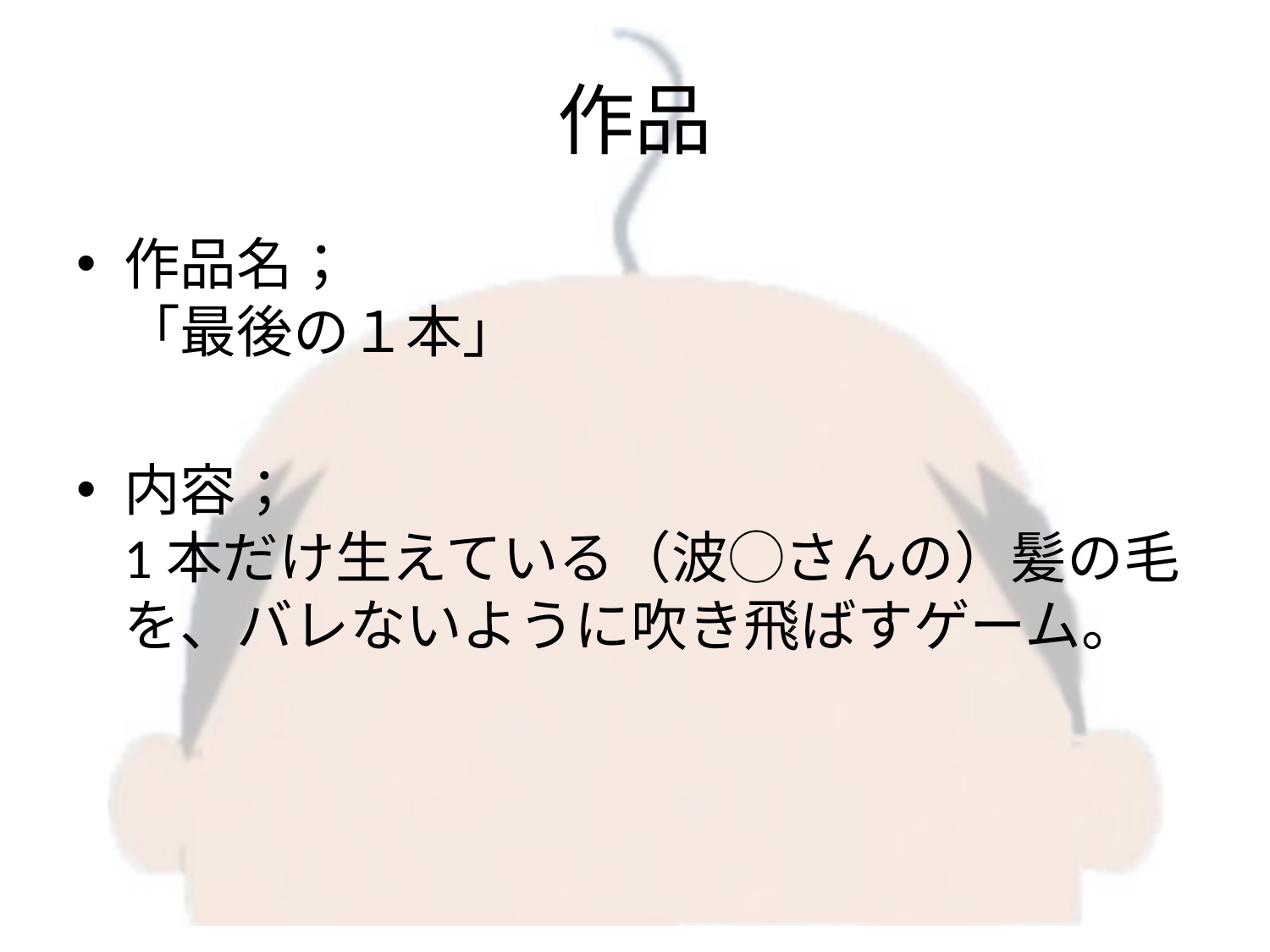

# 作品
作品名；
「最後の１本」

内容；
1本だけ生えている（波◯さんの）髪の毛を、バレないように吹き飛ばすゲーム。